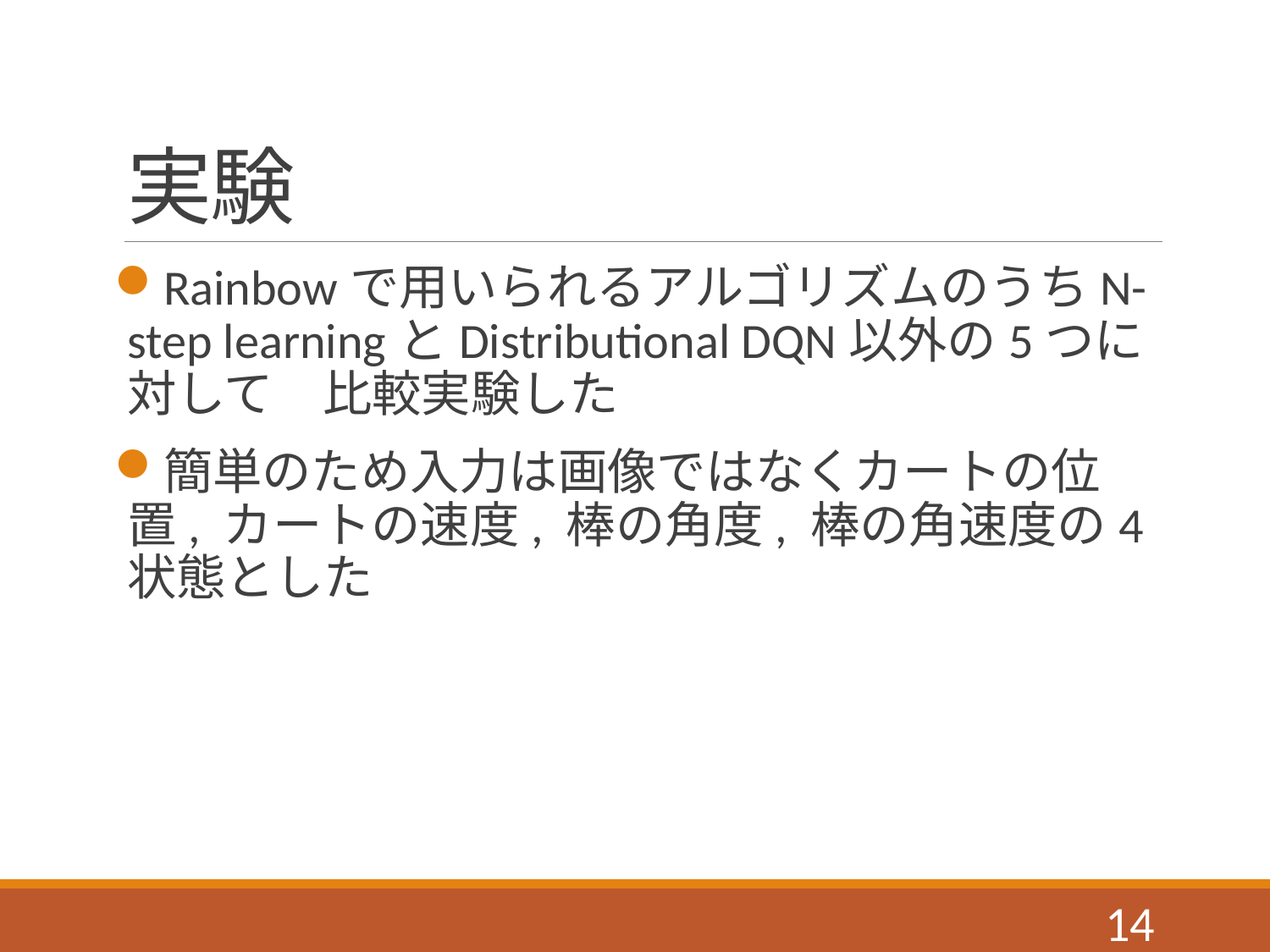

# 実験
Rainbowで用いられるアルゴリズムのうちN-step learningとDistributional DQN以外の5つに対して　比較実験した
簡単のため入力は画像ではなくカートの位置, カートの速度, 棒の角度, 棒の角速度の4状態とした
14